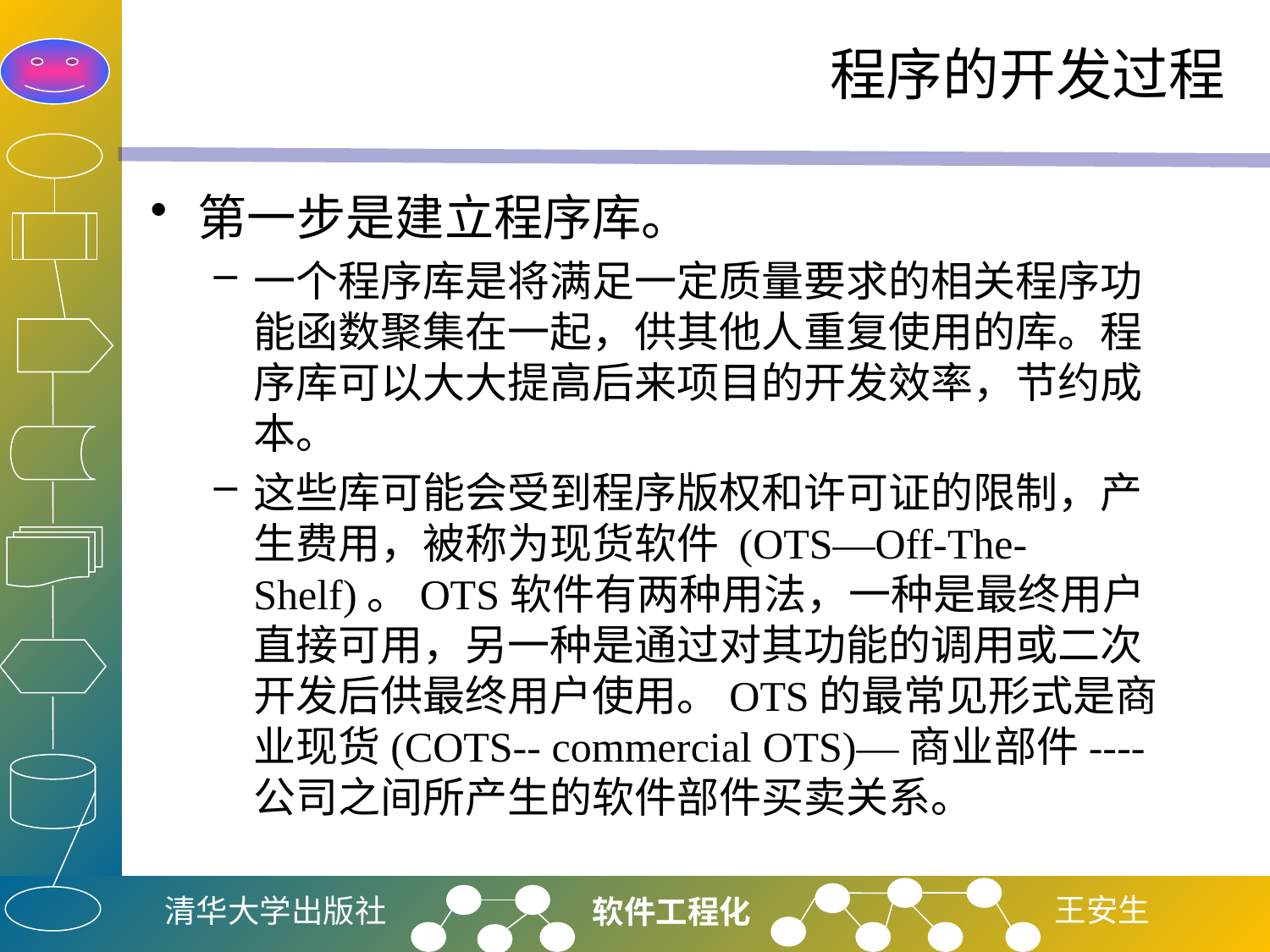

# 程序的开发过程
第一步是建立程序库。
一个程序库是将满足一定质量要求的相关程序功能函数聚集在一起，供其他人重复使用的库。程序库可以大大提高后来项目的开发效率，节约成本。
这些库可能会受到程序版权和许可证的限制，产生费用，被称为现货软件 (OTS—Off-The-Shelf)。OTS软件有两种用法，一种是最终用户直接可用，另一种是通过对其功能的调用或二次开发后供最终用户使用。OTS的最常见形式是商业现货(COTS-- commercial OTS)—商业部件----公司之间所产生的软件部件买卖关系。